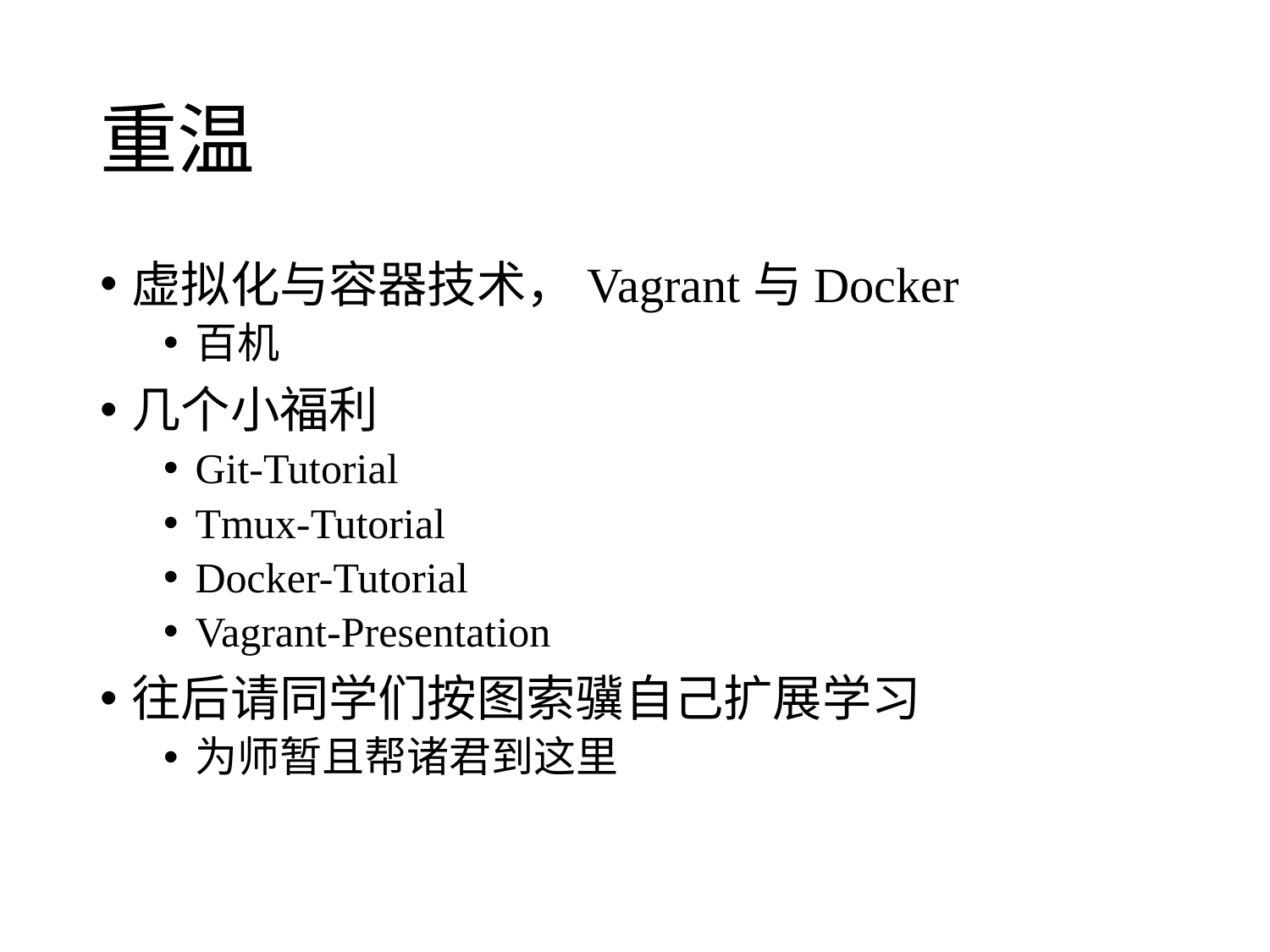

# 重温
虚拟化与容器技术，Vagrant与Docker
百机
几个小福利
Git-Tutorial
Tmux-Tutorial
Docker-Tutorial
Vagrant-Presentation
往后请同学们按图索骥自己扩展学习
为师暂且帮诸君到这里